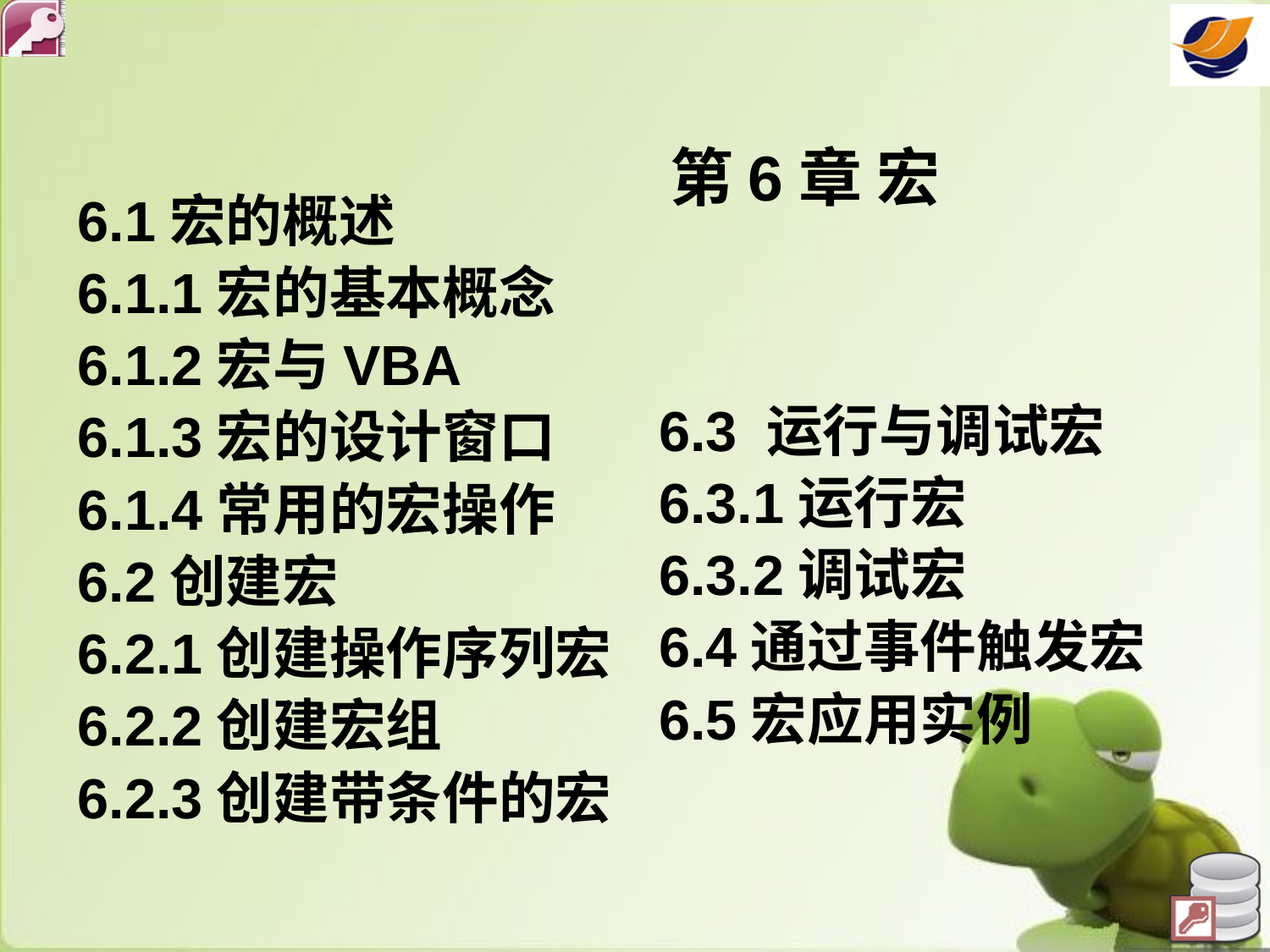

# 第6章 宏
6.1宏的概述
6.1.1宏的基本概念
6.1.2宏与VBA
6.1.3宏的设计窗口
6.1.4常用的宏操作
6.2创建宏
6.2.1创建操作序列宏
6.2.2创建宏组
6.2.3创建带条件的宏
6.3 运行与调试宏
6.3.1运行宏
6.3.2调试宏
6.4通过事件触发宏
6.5宏应用实例